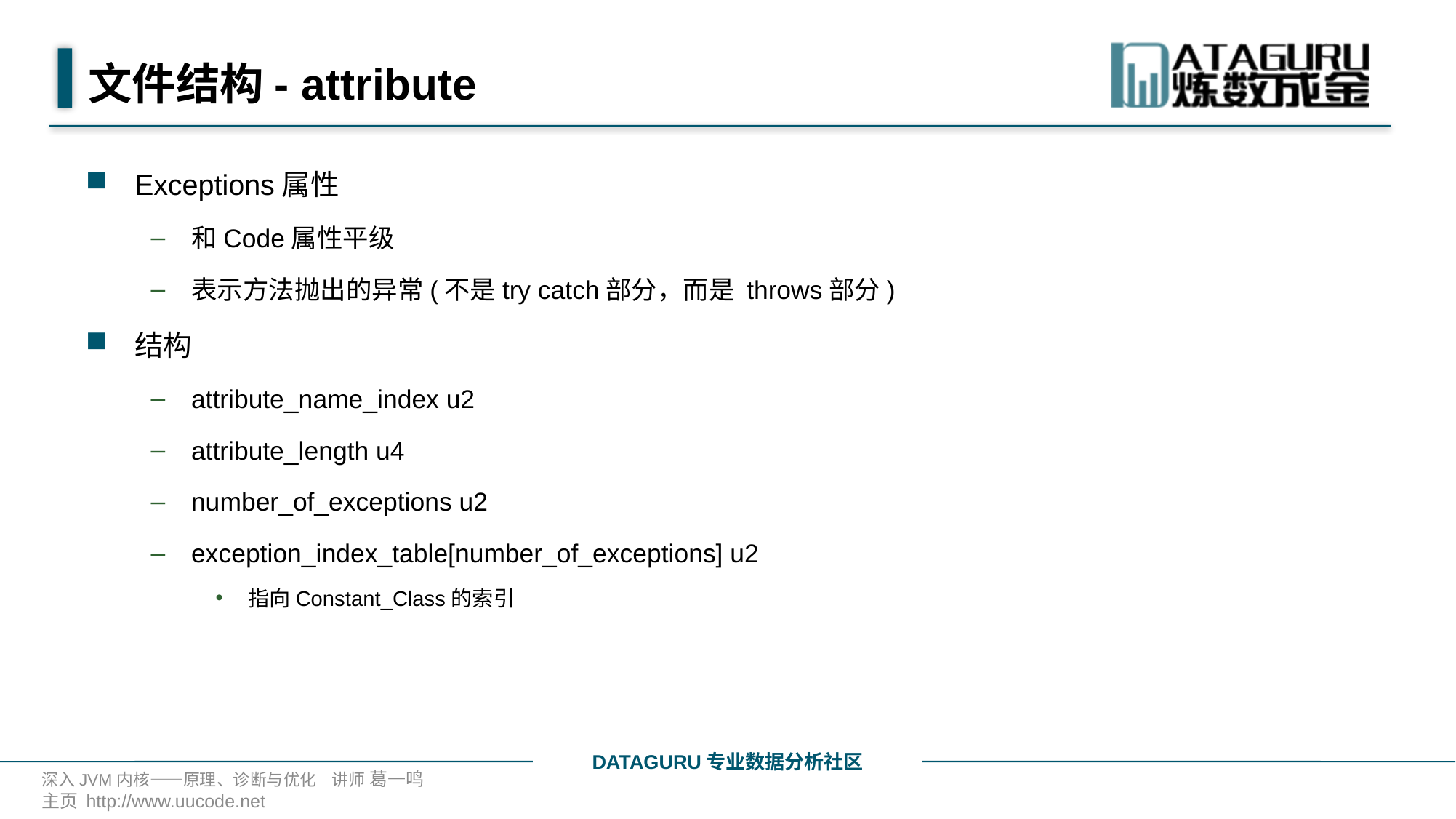

# 文件结构- attribute
Exceptions属性
和Code属性平级
表示方法抛出的异常(不是try catch部分，而是 throws部分)
结构
attribute_name_index u2
attribute_length u4
number_of_exceptions u2
exception_index_table[number_of_exceptions] u2
指向Constant_Class的索引